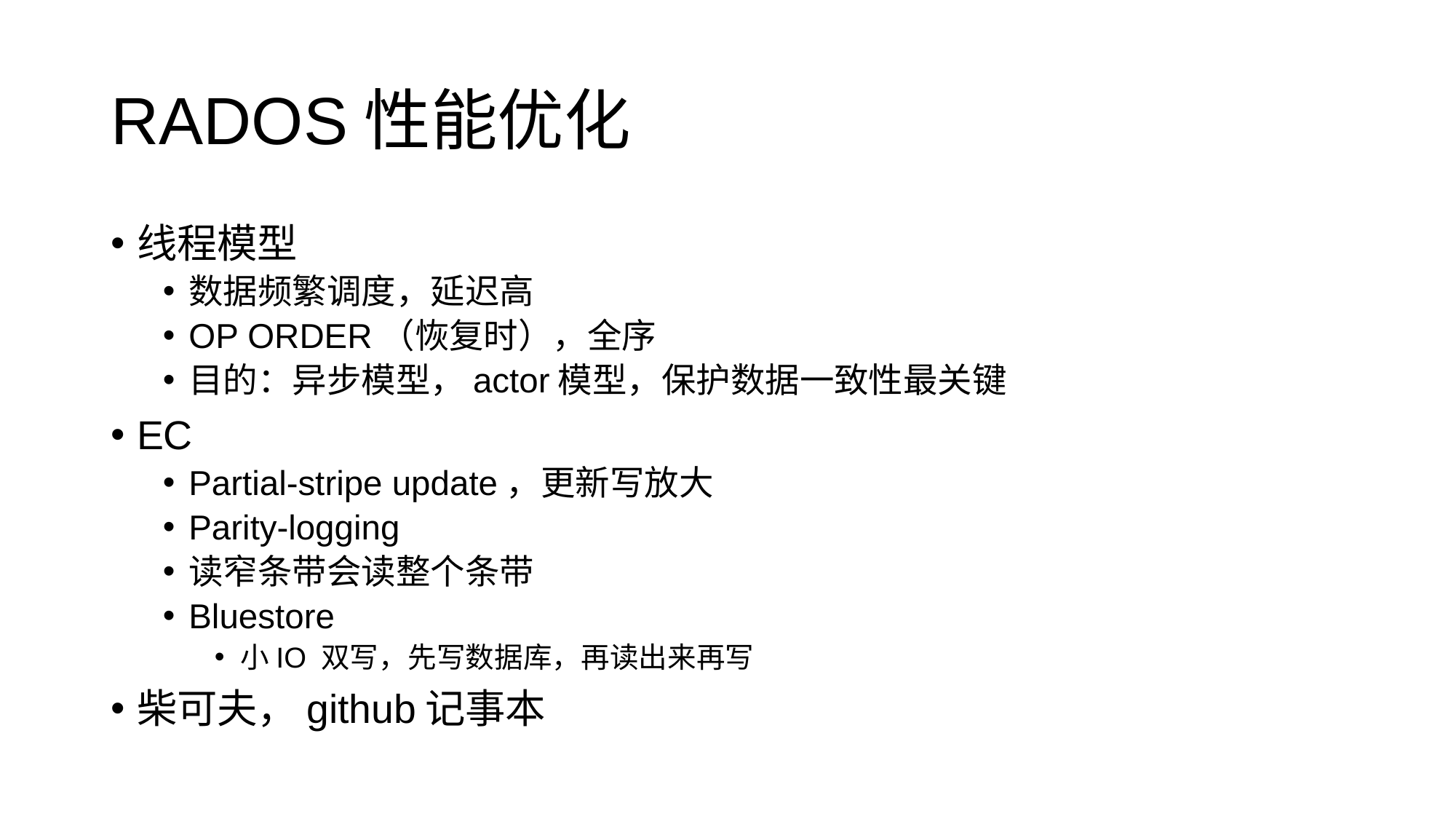

# RADOS性能优化
线程模型
数据频繁调度，延迟高
OP ORDER（恢复时），全序
目的：异步模型，actor模型，保护数据一致性最关键
EC
Partial-stripe update，更新写放大
Parity-logging
读窄条带会读整个条带
Bluestore
小IO 双写，先写数据库，再读出来再写
柴可夫，github记事本